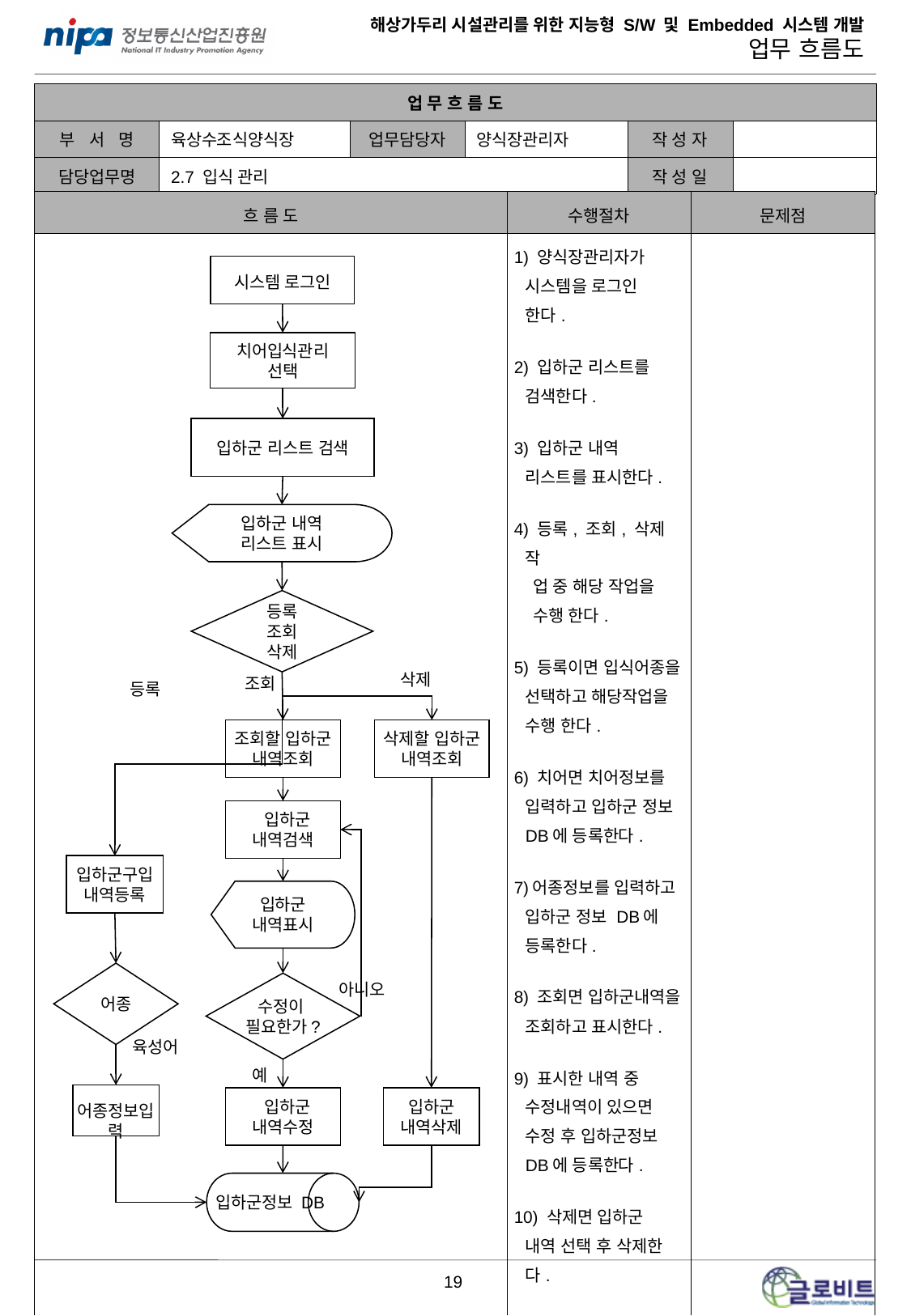

| 업 무 흐 름 도 |  |  |  |  |  |
| --- | --- | --- | --- | --- | --- |
| 부 서 명 | 육상수조식양식장 | 업무담당자 | 양식장관리자 | 작 성 자 |  |
| 담당업무명 | 2.7 입식 관리 |  |  | 작 성 일 |  |
| 흐 름 도 | 수행절차 | 문제점 |
| --- | --- | --- |
|  | 1) 양식장관리자가 시스템을 로그인 한다. 2) 입하군 리스트를 검색한다. 3) 입하군 내역 리스트를 표시한다. 4) 등록, 조회, 삭제 작 업 중 해당 작업을 수행 한다. 5) 등록이면 입식어종을 선택하고 해당작업을 수행 한다. 6) 치어면 치어정보를 입력하고 입하군 정보DB에 등록한다. 7)어종정보를 입력하고 입하군 정보 DB에 등록한다. 8) 조회면 입하군내역을 조회하고 표시한다. 9) 표시한 내역 중 수정내역이 있으면 수정 후 입하군정보DB에 등록한다. 10) 삭제면 입하군 내역 선택 후 삭제한다. |  |
시스템 로그인
치어입식관리
선택
입하군 리스트 검색
입하군 내역
리스트 표시
등록
조회
삭제
삭제
조회
등록
조회할 입하군
내역조회
삭제할 입하군
내역조회
 입하군
내역검색
입하군구입
내역등록
입하군
내역표시
어종
수정이
필요한가?
아니오
육성어
예
 어종정보입력
 입하군
내역수정
입하군
내역삭제
입하군정보 DB